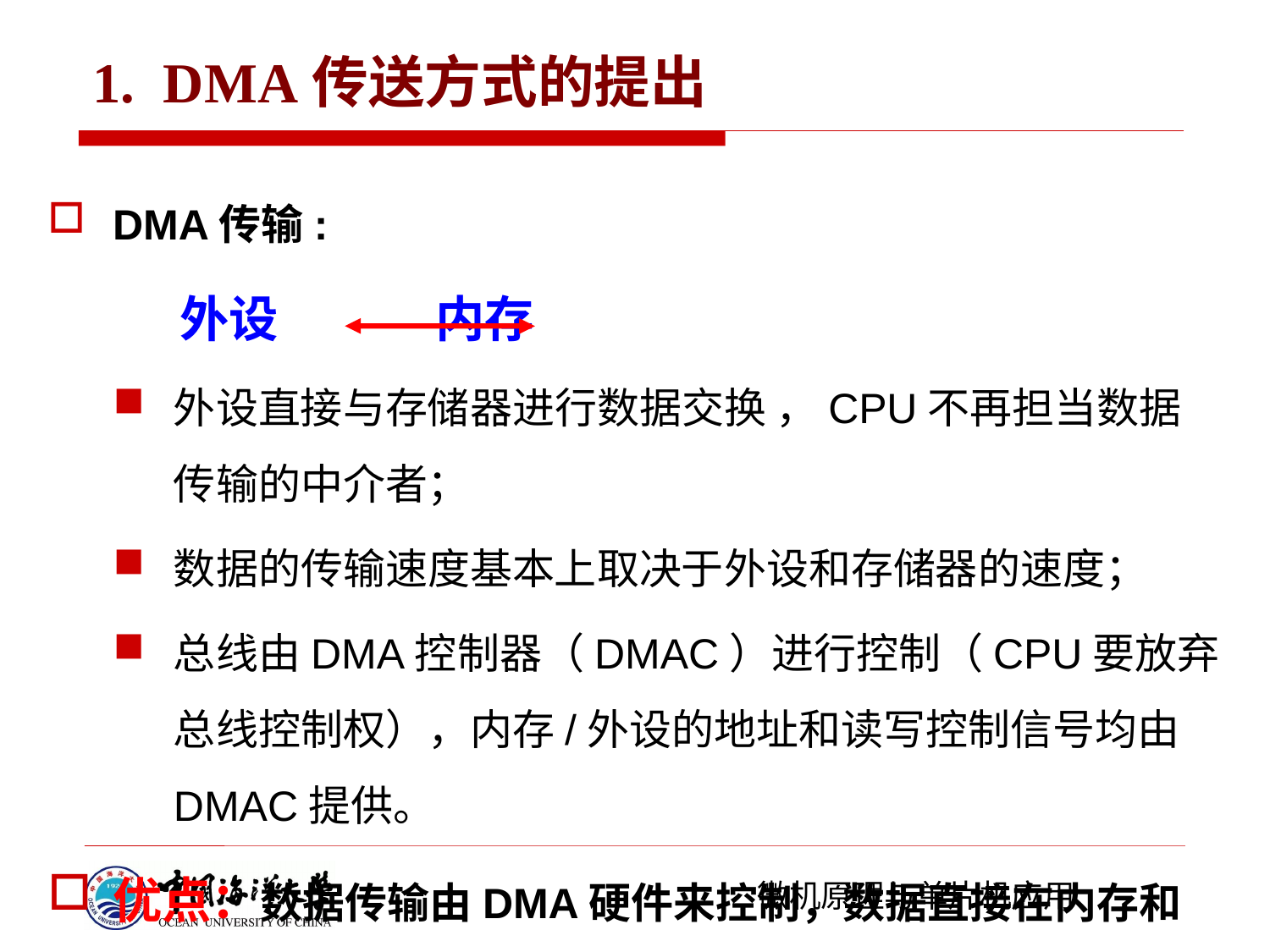

# 1.  DMA传送方式的提出
DMA传输:
	      外设              内存
外设直接与存储器进行数据交换 ，CPU不再担当数据传输的中介者；
数据的传输速度基本上取决于外设和存储器的速度；
总线由DMA控制器（DMAC）进行控制（CPU要放弃总线控制权），内存/外设的地址和读写控制信号均由DMAC提供。
优点：数据传输由DMA硬件来控制，数据直接在内存和外设之间交换，可以达到很高的传输速率（可达几MB/秒）